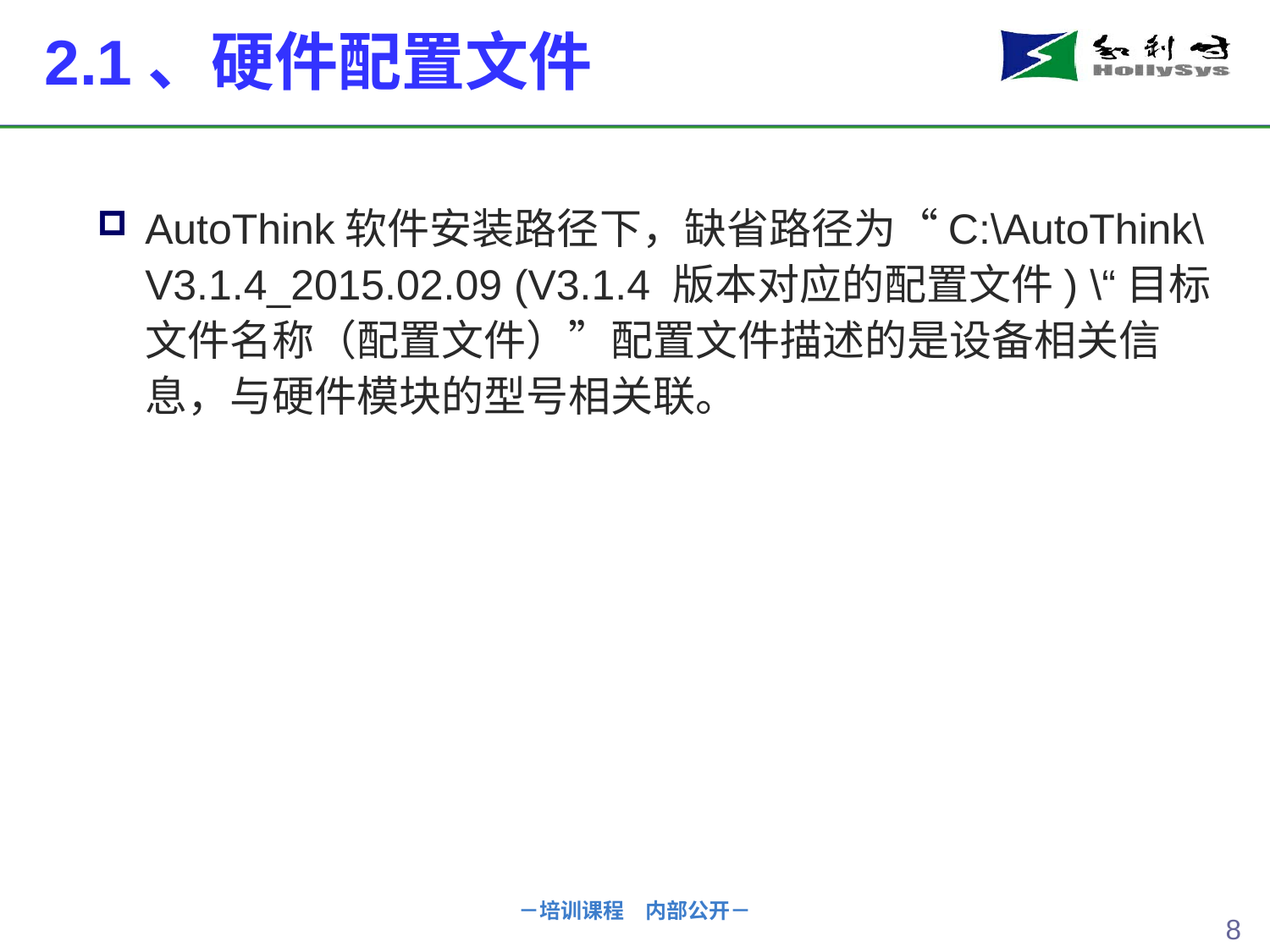

2.1、硬件配置文件
AutoThink软件安装路径下，缺省路径为“C:\AutoThink\V3.1.4_2015.02.09 (V3.1.4 版本对应的配置文件) \“目标文件名称（配置文件）”配置文件描述的是设备相关信息，与硬件模块的型号相关联。
－培训课程　内部公开－